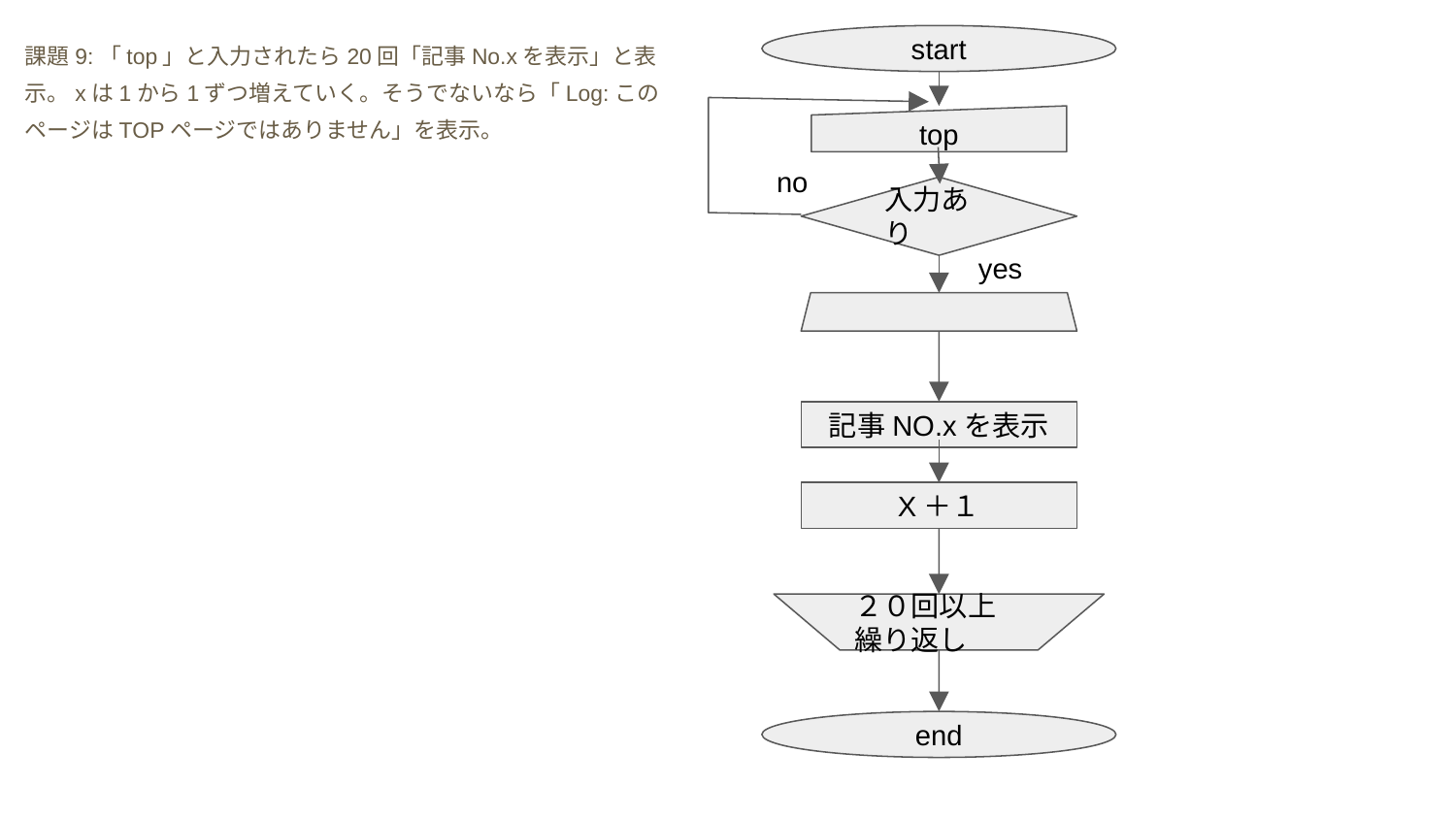

# 課題9:「top」と入力されたら20回「記事No.xを表示」と表示。xは1から1ずつ増えていく。そうでないなら「Log:このページはTOPページではありません」を表示。

start

top
no

入力あり
yes

記事NO.xを表示
X＋１
２０回以上繰り返し
end